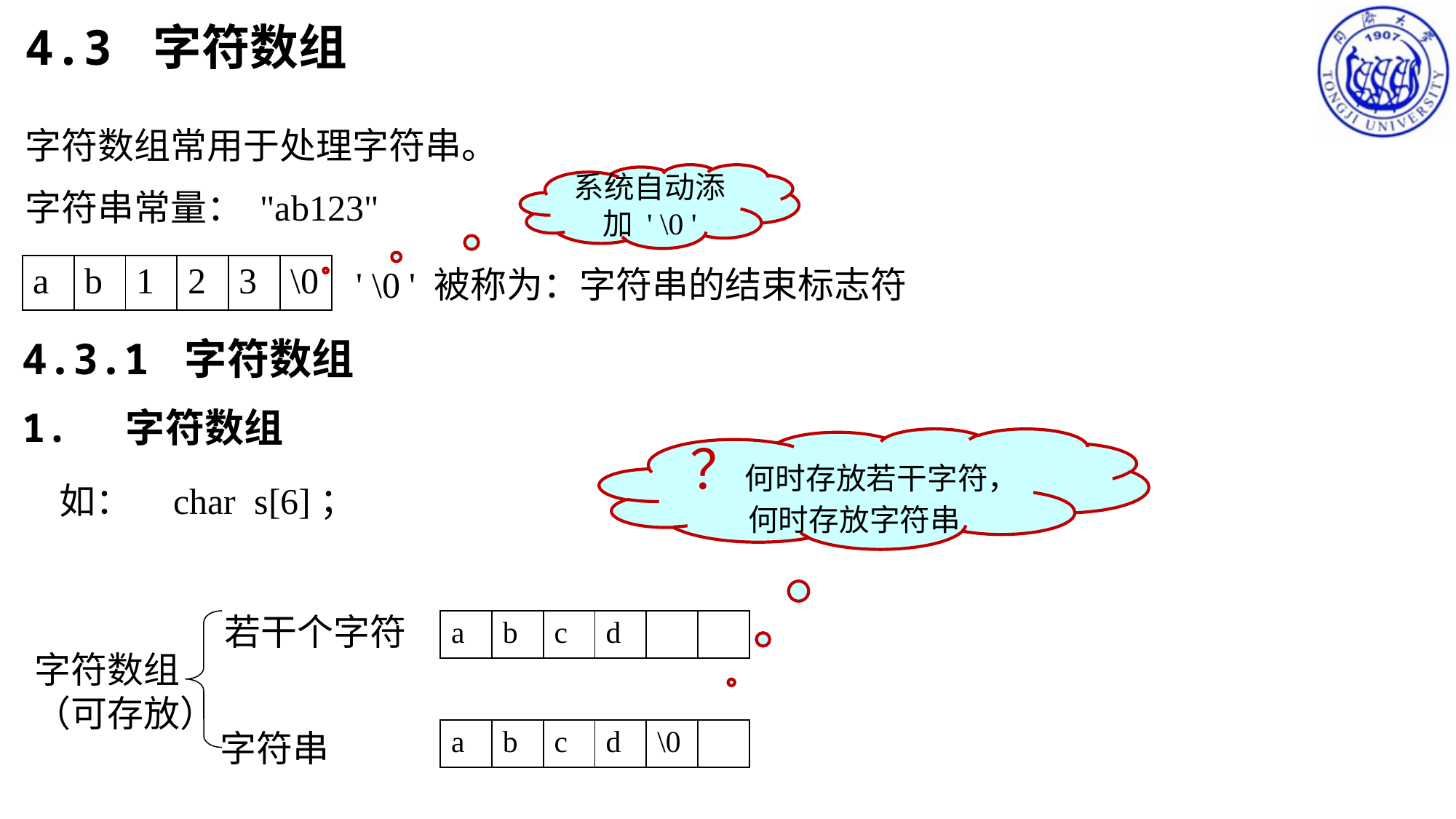

# 4.3 字符数组
字符数组常用于处理字符串。
字符串常量： "ab123"
系统自动添加 ' \0 '
| a | b | 1 | 2 | 3 | \0 |
| --- | --- | --- | --- | --- | --- |
' \0 ' 被称为：字符串的结束标志符
4.3.1 字符数组
1.  字符数组
？何时存放若干字符，何时存放字符串
如：    char  s[6]；
若干个字符

| a | b | c | d |  |  |
| --- | --- | --- | --- | --- | --- |
字符数组
（可存放）
字符串
| a | b | c | d | \0 |  |
| --- | --- | --- | --- | --- | --- |